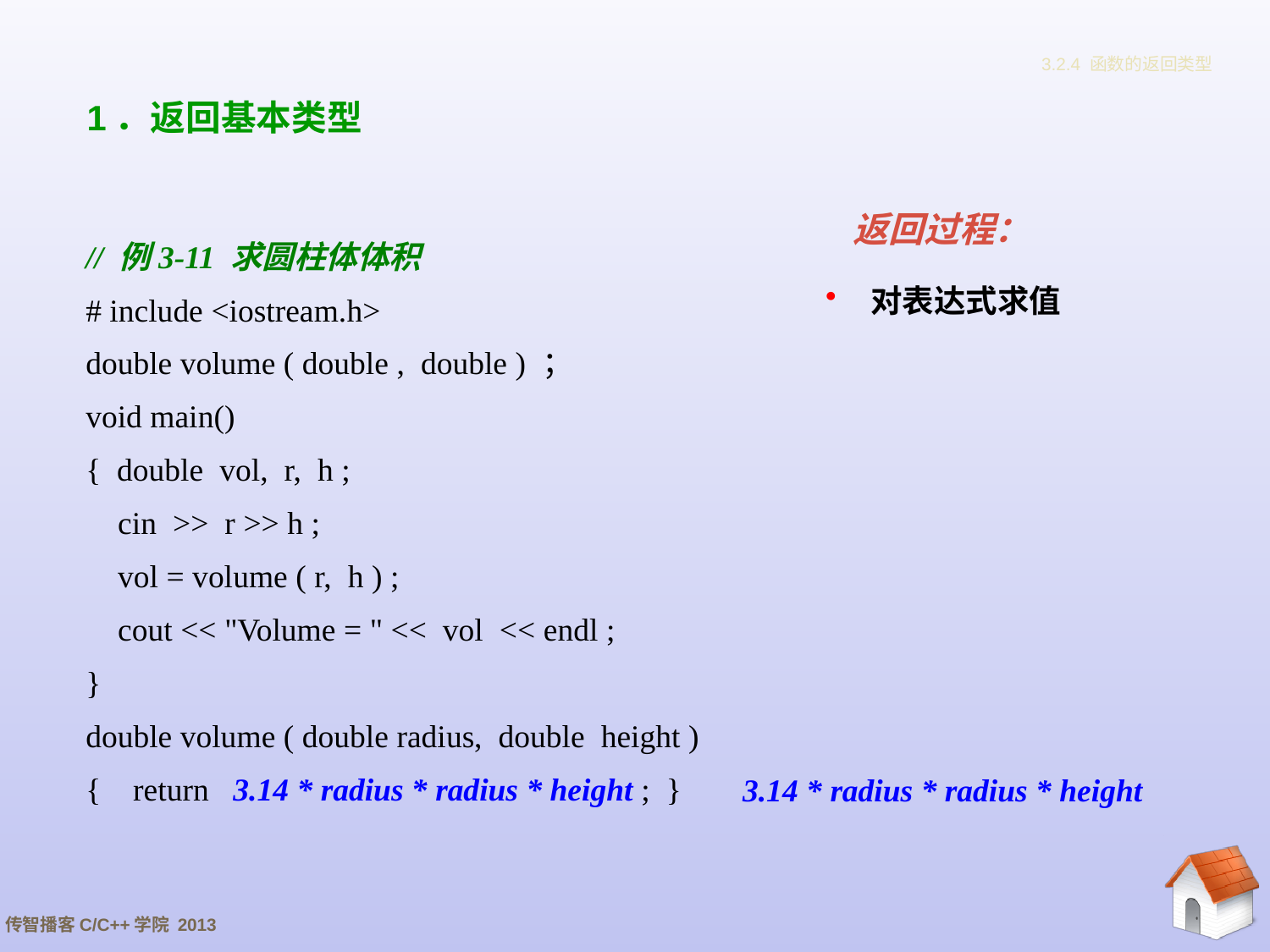

# 3.2.4 函数的返回类型
1．返回基本类型
返回过程：
// 例3-11 求圆柱体体积
# include <iostream.h>
double volume ( double ,  double ) ；
void main()
{  double  vol,  r,  h ;
    cin  >>  r >> h ;
    vol = volume ( r,  h ) ;
    cout << "Volume = " <<  vol  << endl ;
}
double volume ( double radius,  double  height )
{    return   3.14 * radius * radius * height ;  }

 对表达式求值
3.14 * radius * radius * height